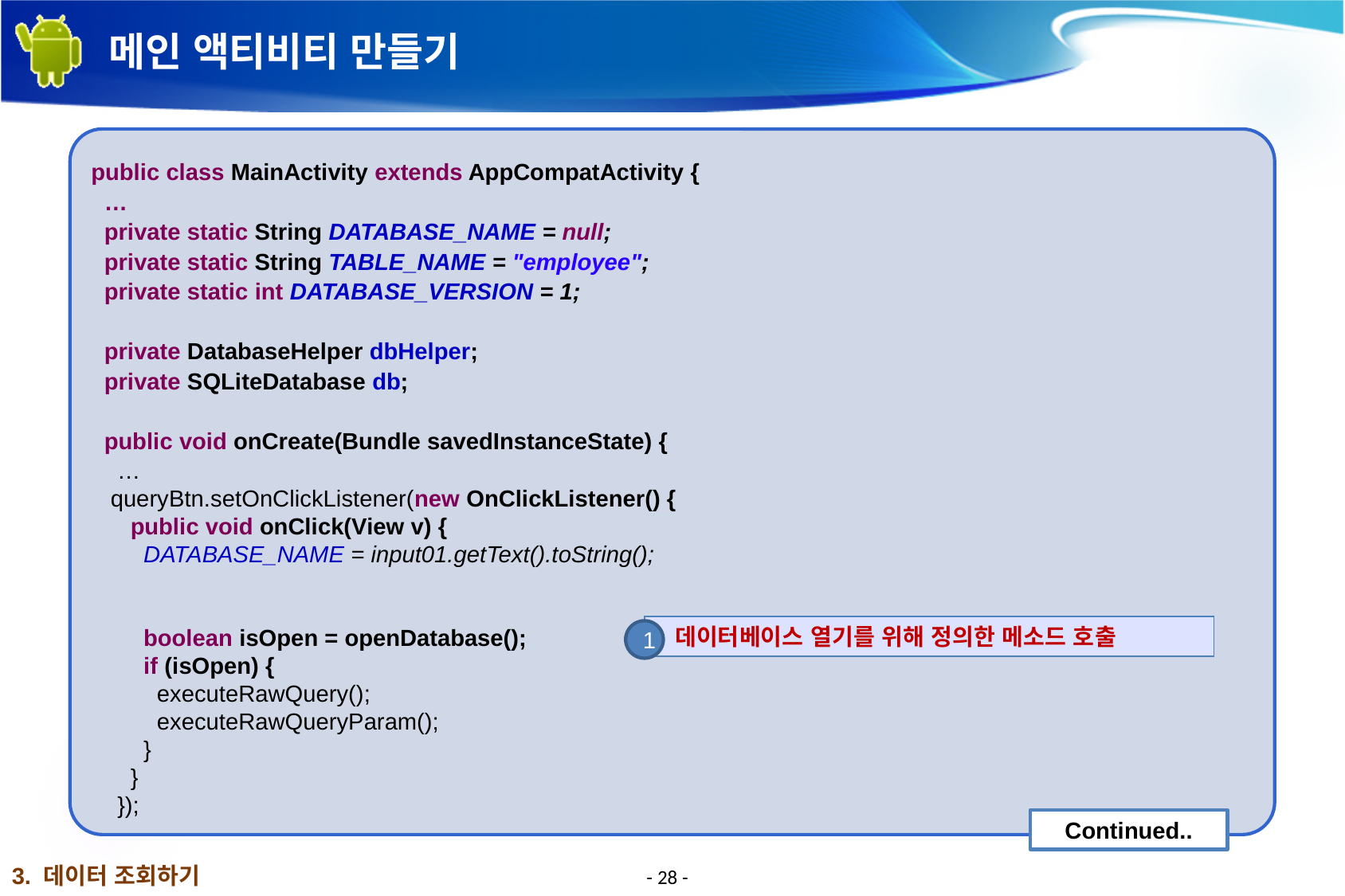

# 메인 액티비티 만들기

public class MainActivity extends AppCompatActivity {
  …
  private static String DATABASE_NAME = null;
  private static String TABLE_NAME = "employee";
  private static int DATABASE_VERSION = 1;

  private DatabaseHelper dbHelper;
  private SQLiteDatabase db;

  public void onCreate(Bundle savedInstanceState) {
    …
   queryBtn.setOnClickListener(new OnClickListener() {
      public void onClick(View v) {
        DATABASE_NAME = input01.getText().toString();

        boolean isOpen = openDatabase();
        if (isOpen) {
          executeRawQuery();
          executeRawQueryParam();
        }
      }
    });

  데이터베이스 열기를 위해 정의한 메소드 호출
1
Continued..
3. 데이터 조회하기